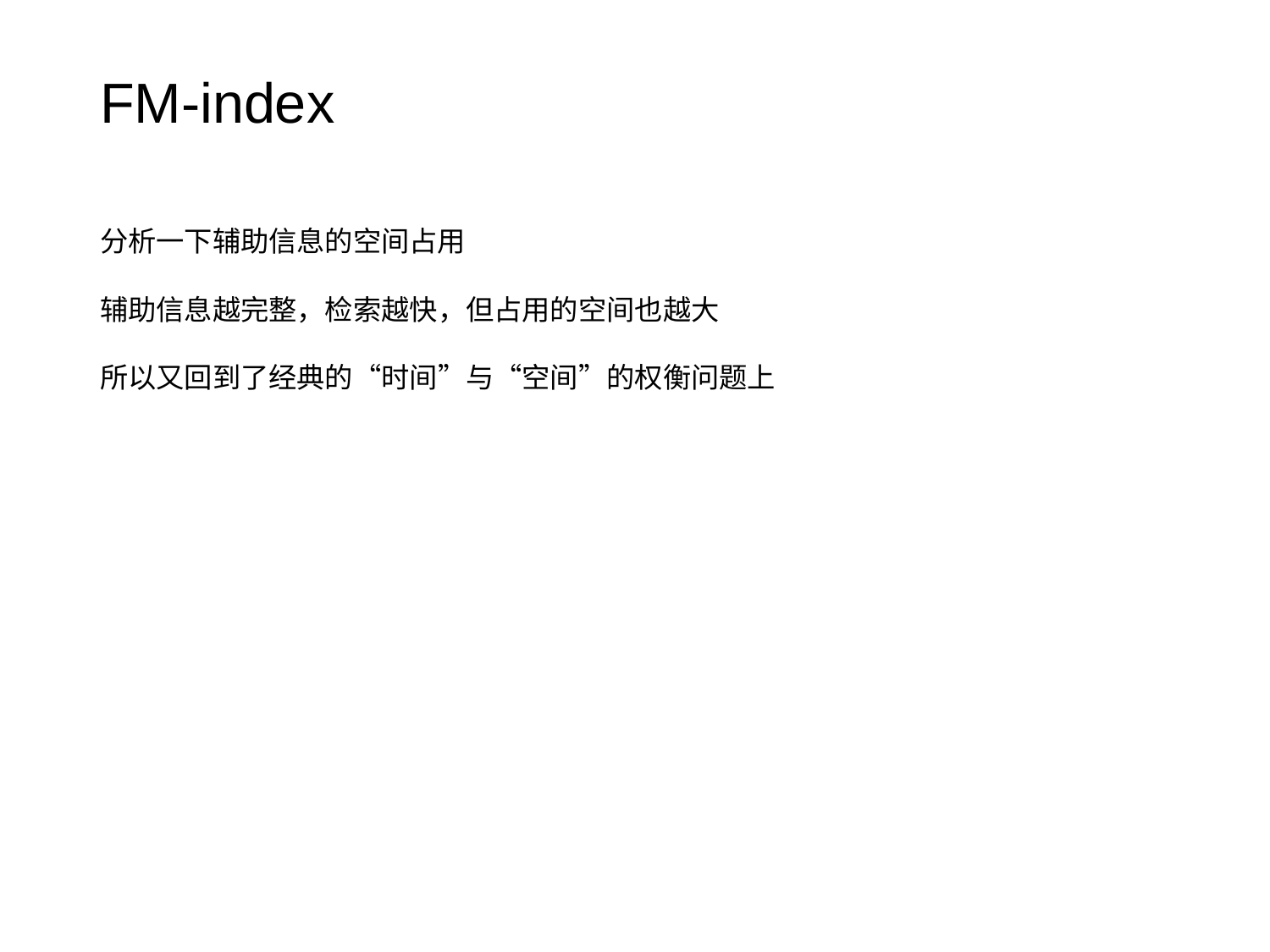

# FM-index
分析一下辅助信息的空间占用
辅助信息越完整，检索越快，但占用的空间也越大
所以又回到了经典的“时间”与“空间”的权衡问题上